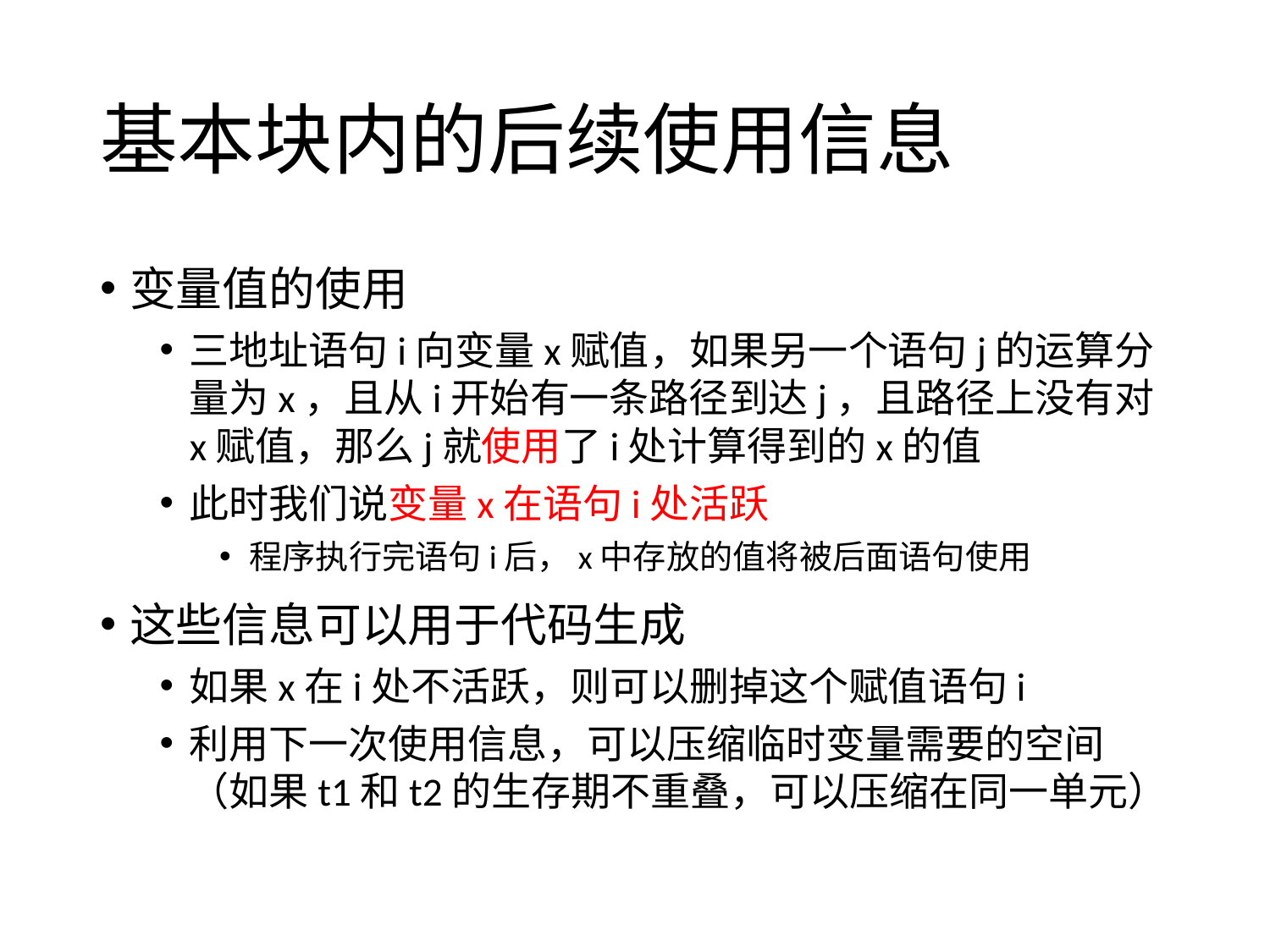

# 基本块内的后续使用信息
变量值的使用
三地址语句i向变量x赋值，如果另一个语句j的运算分量为x，且从i开始有一条路径到达j，且路径上没有对x赋值，那么j就使用了i处计算得到的x的值
此时我们说变量x在语句i处活跃
程序执行完语句i后，x中存放的值将被后面语句使用
这些信息可以用于代码生成
如果x在i处不活跃，则可以删掉这个赋值语句i
利用下一次使用信息，可以压缩临时变量需要的空间（如果t1和t2的生存期不重叠，可以压缩在同一单元）